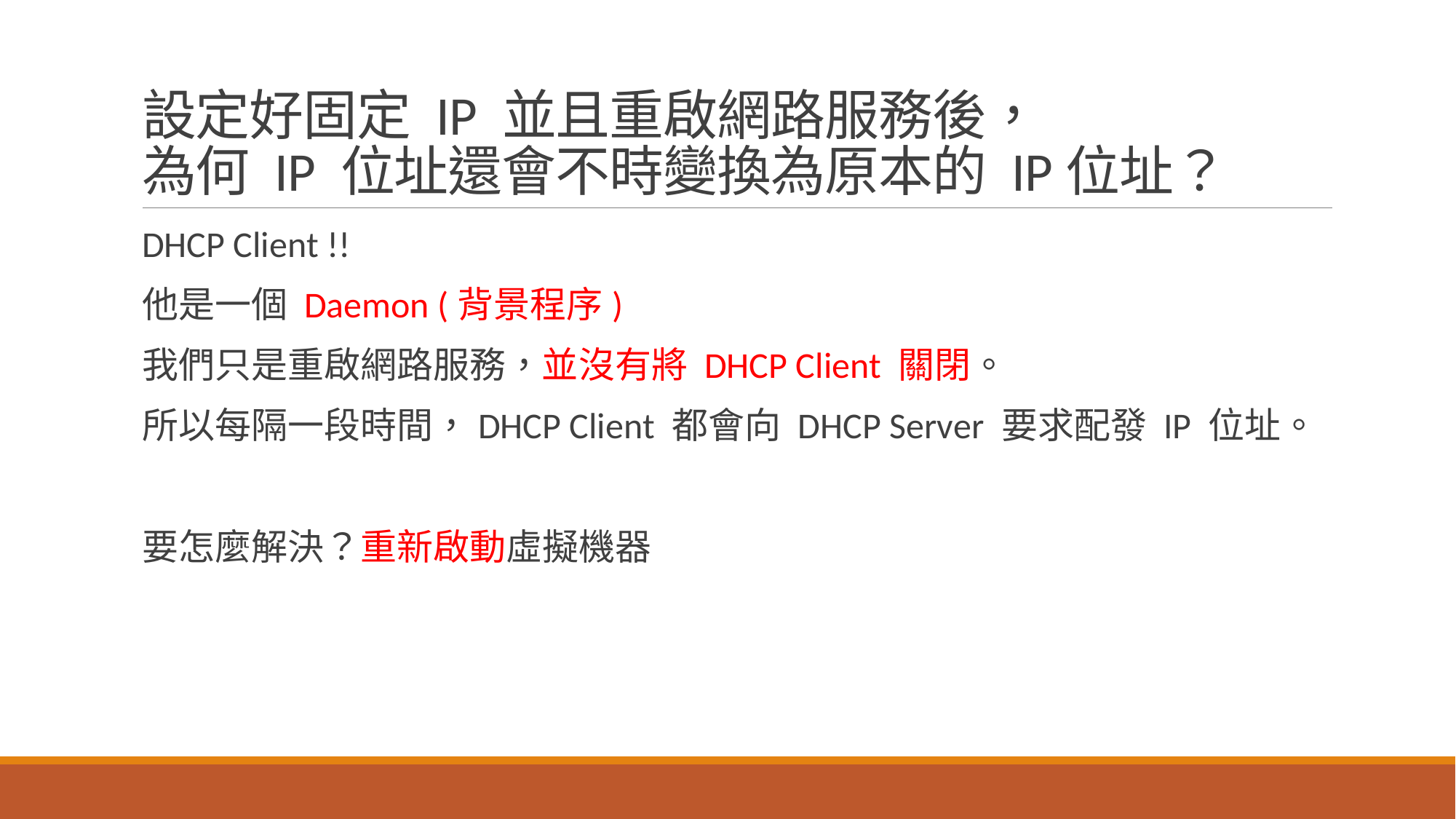

# 設定好固定 IP 並且重啟網路服務後， 為何 IP 位址還會不時變換為原本的 IP位址？
DHCP Client !!
他是一個 Daemon (背景程序)
我們只是重啟網路服務，並沒有將 DHCP Client 關閉。
所以每隔一段時間，DHCP Client 都會向 DHCP Server 要求配發 IP 位址。

要怎麼解決？重新啟動虛擬機器